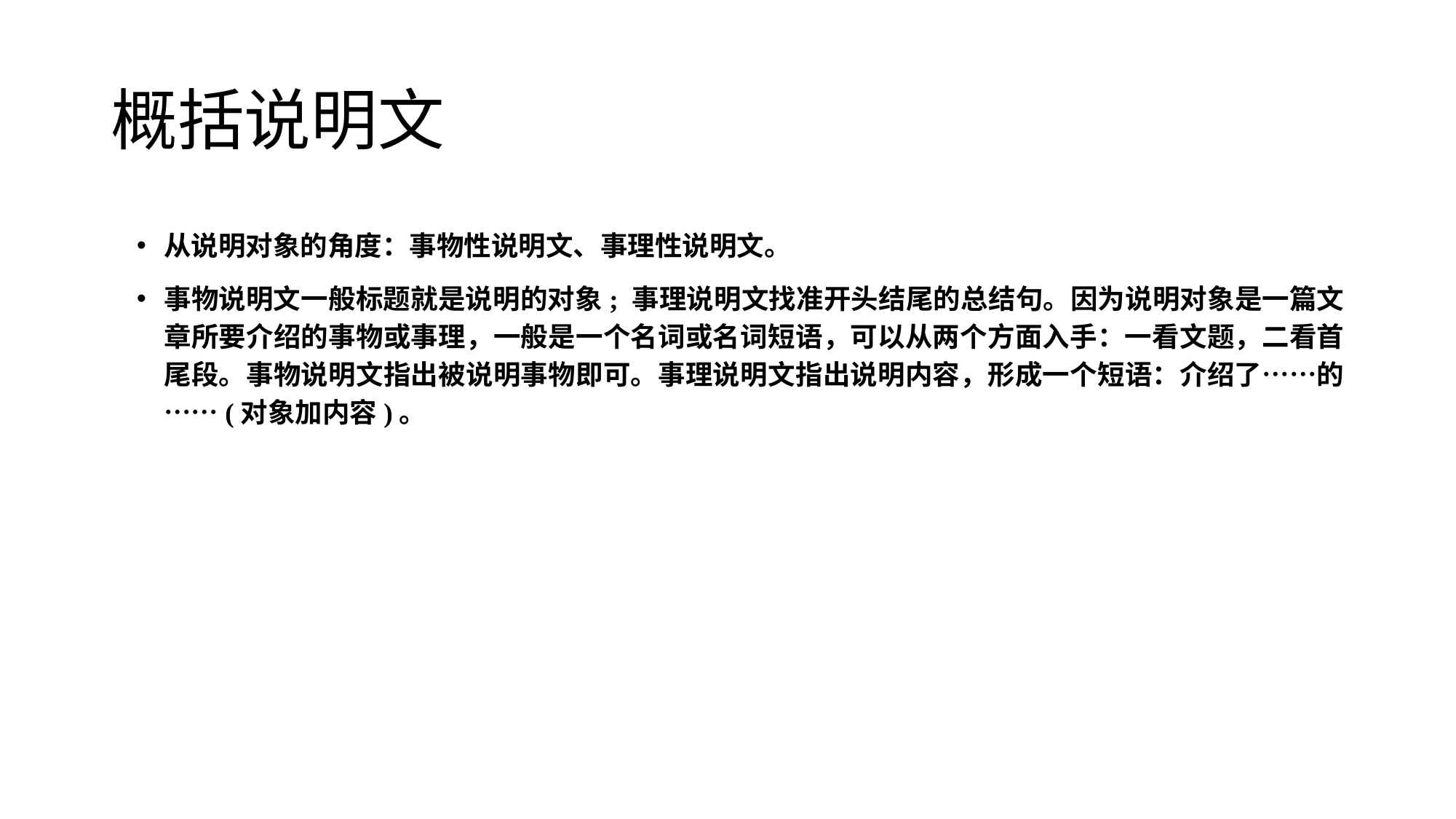

# 概括说明文
从说明对象的角度：事物性说明文、事理性说明文。
事物说明文一般标题就是说明的对象; 事理说明文找准开头结尾的总结句。因为说明对象是一篇文章所要介绍的事物或事理，一般是一个名词或名词短语，可以从两个方面入手：一看文题，二看首尾段。事物说明文指出被说明事物即可。事理说明文指出说明内容，形成一个短语：介绍了……的……(对象加内容)。